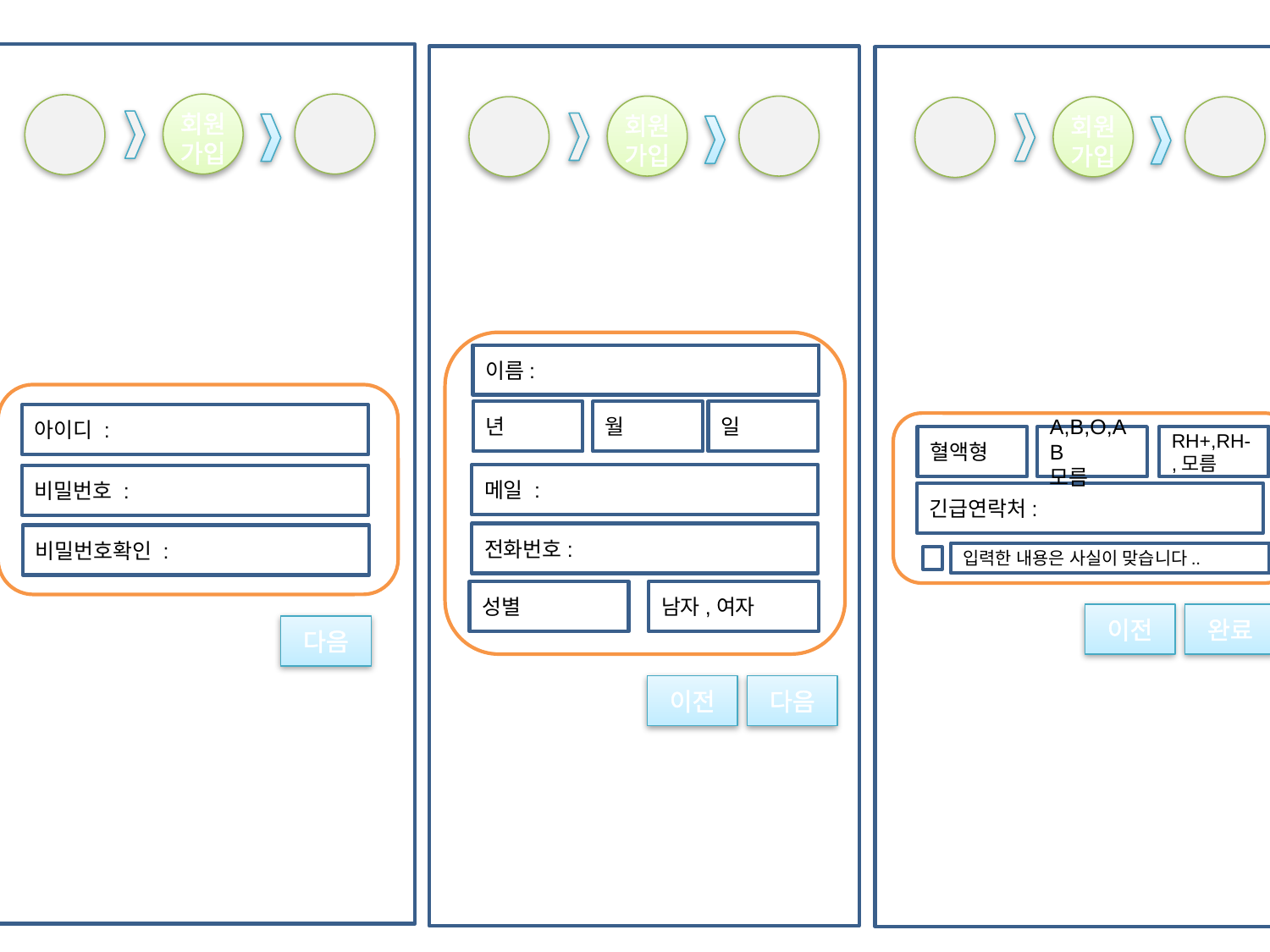

약관
동의
가입
완료
회원
가입
약관
동의
가입
완료
약관
동의
회원
가입
가입
완료
회원
가입

이름:

년
월
일
아이디 :

RH+,RH-,모름
혈액형
A,B,O,AB
모름
메일 :
비밀번호 :
긴급연락처:
전화번호:
비밀번호확인 :
입력한 내용은 사실이 맞습니다..

성별
남자,여자
이전
완료
다음
이전
다음